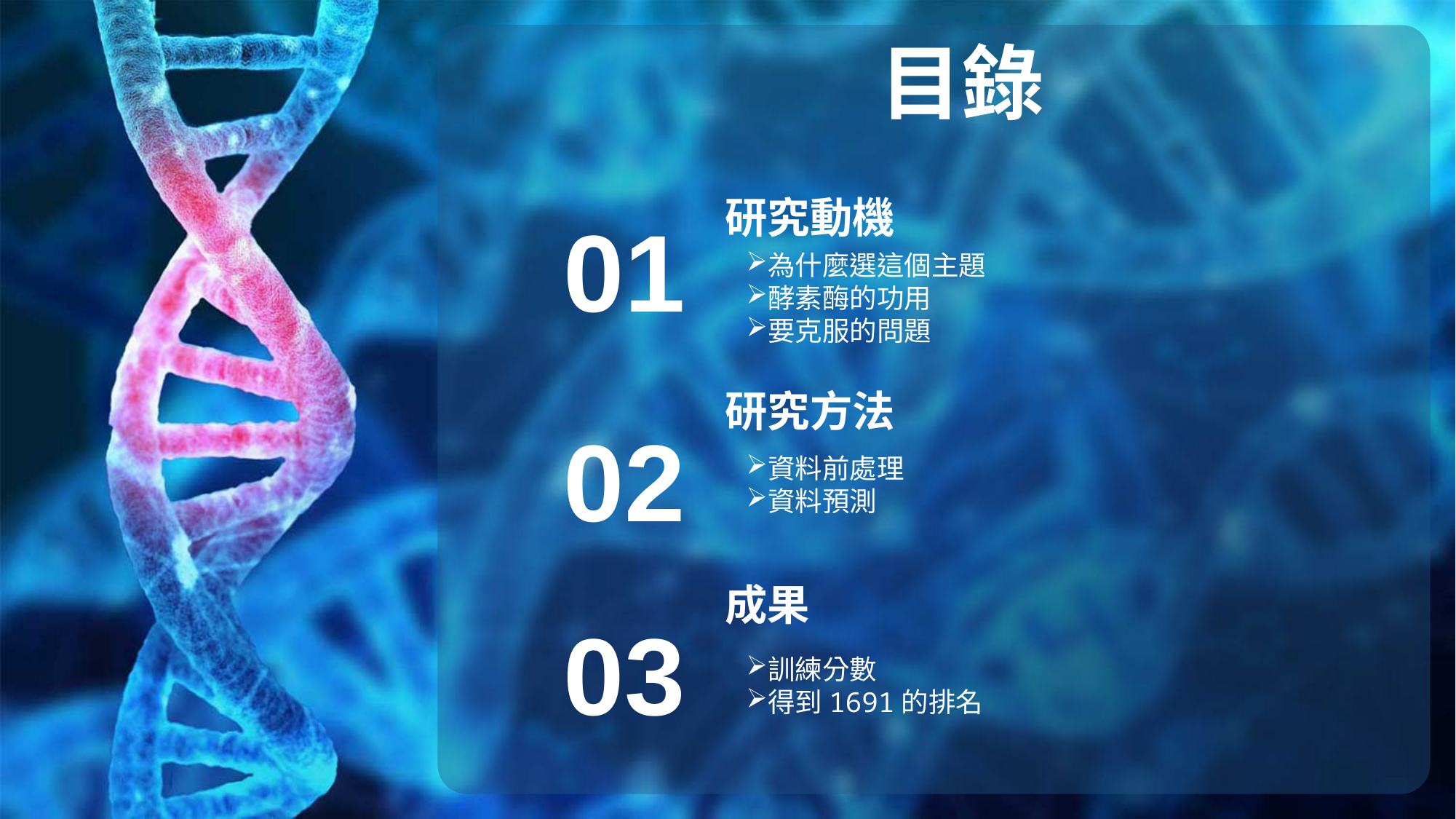

目錄
研究動機
為什麼選這個主題
酵素酶的功用
要克服的問題
01
研究方法
資料前處理
資料預測
02
成果
訓練分數
得到1691的排名
03